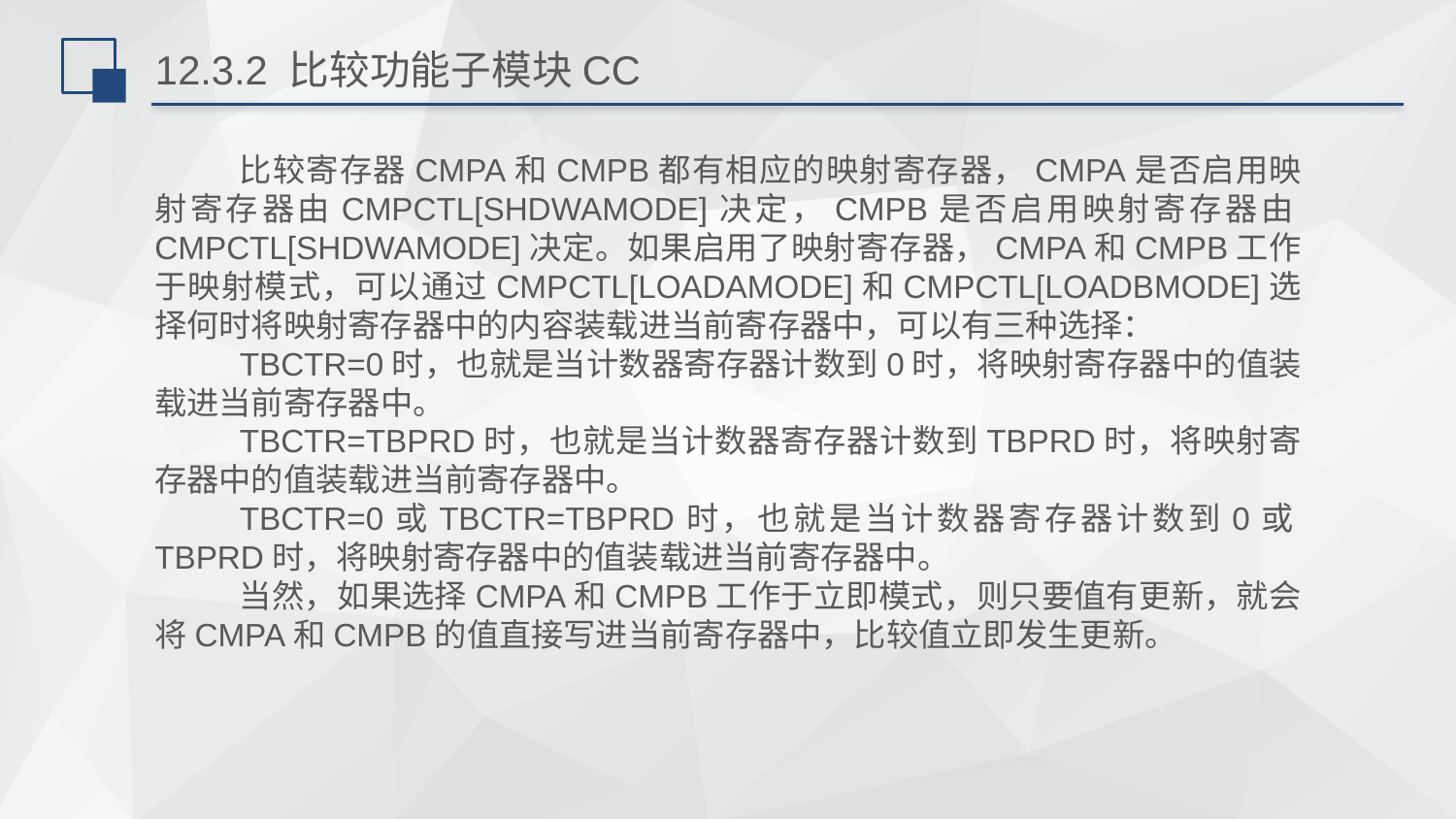

# 12.3.2 比较功能子模块CC
比较寄存器CMPA和CMPB都有相应的映射寄存器，CMPA是否启用映射寄存器由CMPCTL[SHDWAMODE]决定，CMPB是否启用映射寄存器由CMPCTL[SHDWAMODE]决定。如果启用了映射寄存器，CMPA和CMPB工作于映射模式，可以通过CMPCTL[LOADAMODE]和CMPCTL[LOADBMODE]选择何时将映射寄存器中的内容装载进当前寄存器中，可以有三种选择：
TBCTR=0时，也就是当计数器寄存器计数到0时，将映射寄存器中的值装载进当前寄存器中。
TBCTR=TBPRD时，也就是当计数器寄存器计数到TBPRD时，将映射寄存器中的值装载进当前寄存器中。
TBCTR=0或TBCTR=TBPRD时，也就是当计数器寄存器计数到0或TBPRD时，将映射寄存器中的值装载进当前寄存器中。
当然，如果选择CMPA和CMPB工作于立即模式，则只要值有更新，就会将CMPA和CMPB的值直接写进当前寄存器中，比较值立即发生更新。